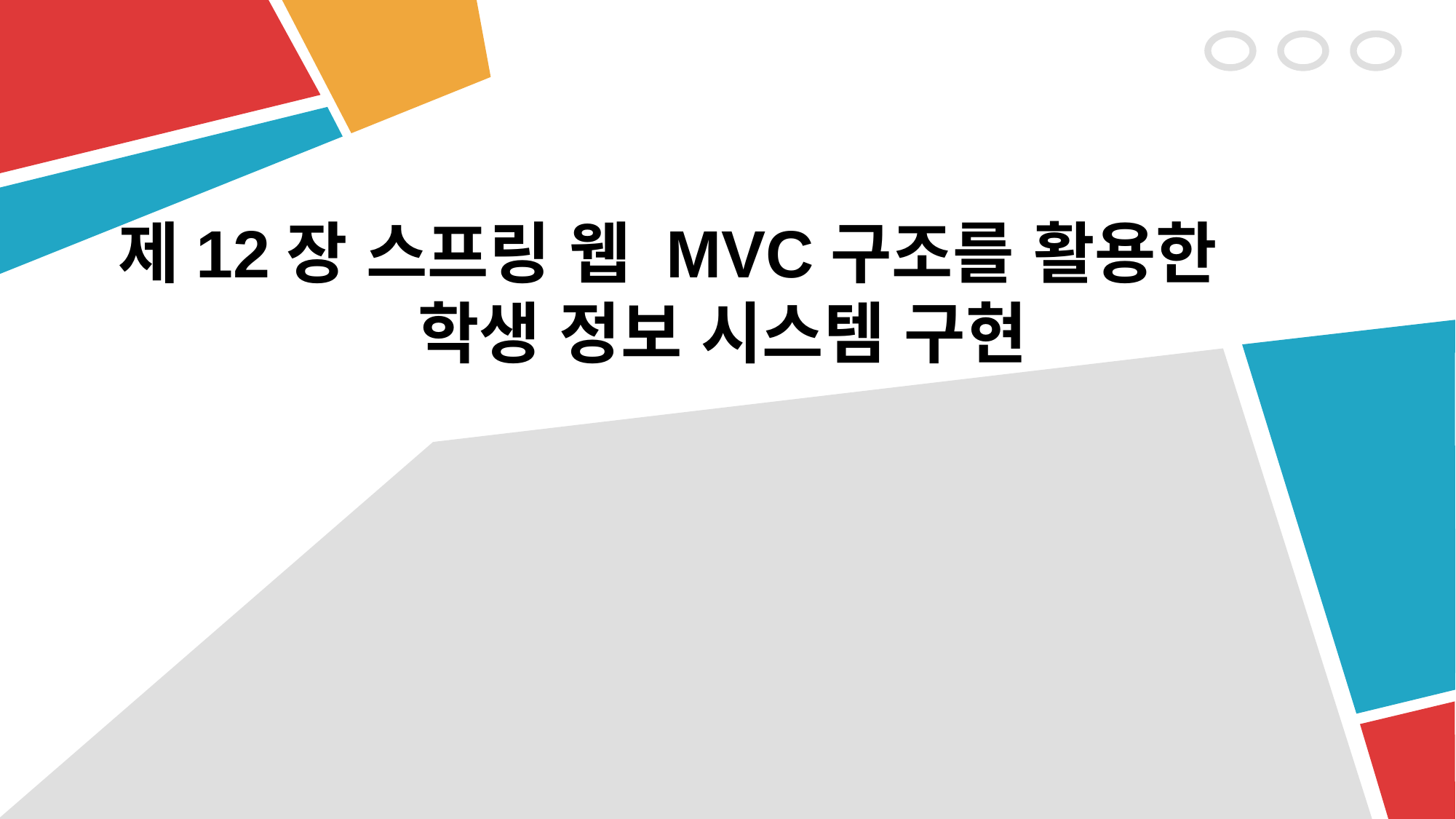

# 제12장 스프링 웹 MVC구조를 활용한 학생 정보 시스템 구현